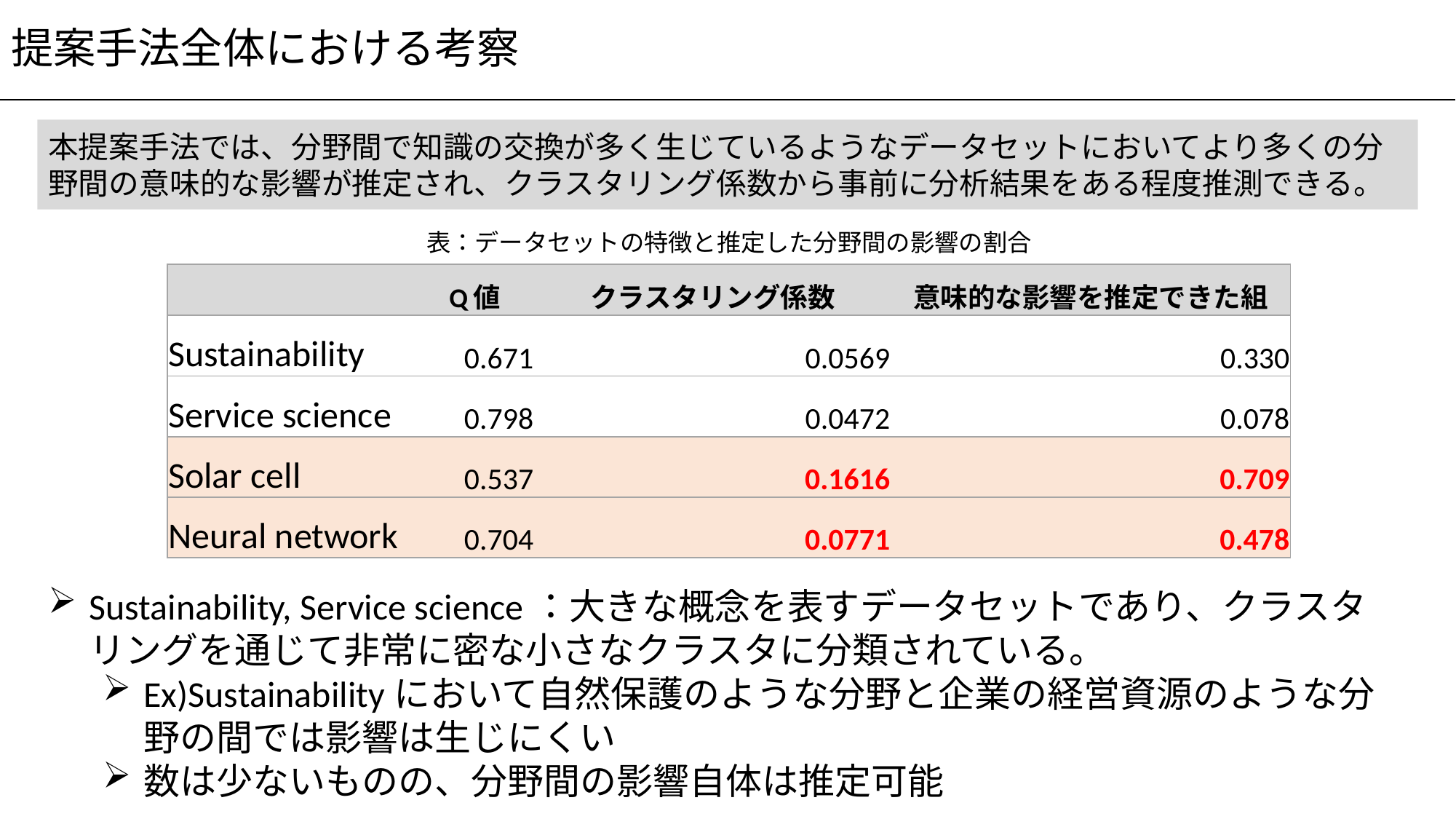

# 提案手法全体における考察
本提案手法では、分野間で知識の交換が多く生じているようなデータセットにおいてより多くの分野間の意味的な影響が推定され、クラスタリング係数から事前に分析結果をある程度推測できる。
表：データセットの特徴と推定した分野間の影響の割合
|  | Q値 | クラスタリング係数 | 意味的な影響を推定できた組 |
| --- | --- | --- | --- |
| Sustainability | 0.671 | 0.0569 | 0.330 |
| Service science | 0.798 | 0.0472 | 0.078 |
| Solar cell | 0.537 | 0.1616 | 0.709 |
| Neural network | 0.704 | 0.0771 | 0.478 |
Sustainability, Service science：大きな概念を表すデータセットであり、クラスタリングを通じて非常に密な小さなクラスタに分類されている。
Ex)Sustainabilityにおいて自然保護のような分野と企業の経営資源のような分野の間では影響は生じにくい
数は少ないものの、分野間の影響自体は推定可能